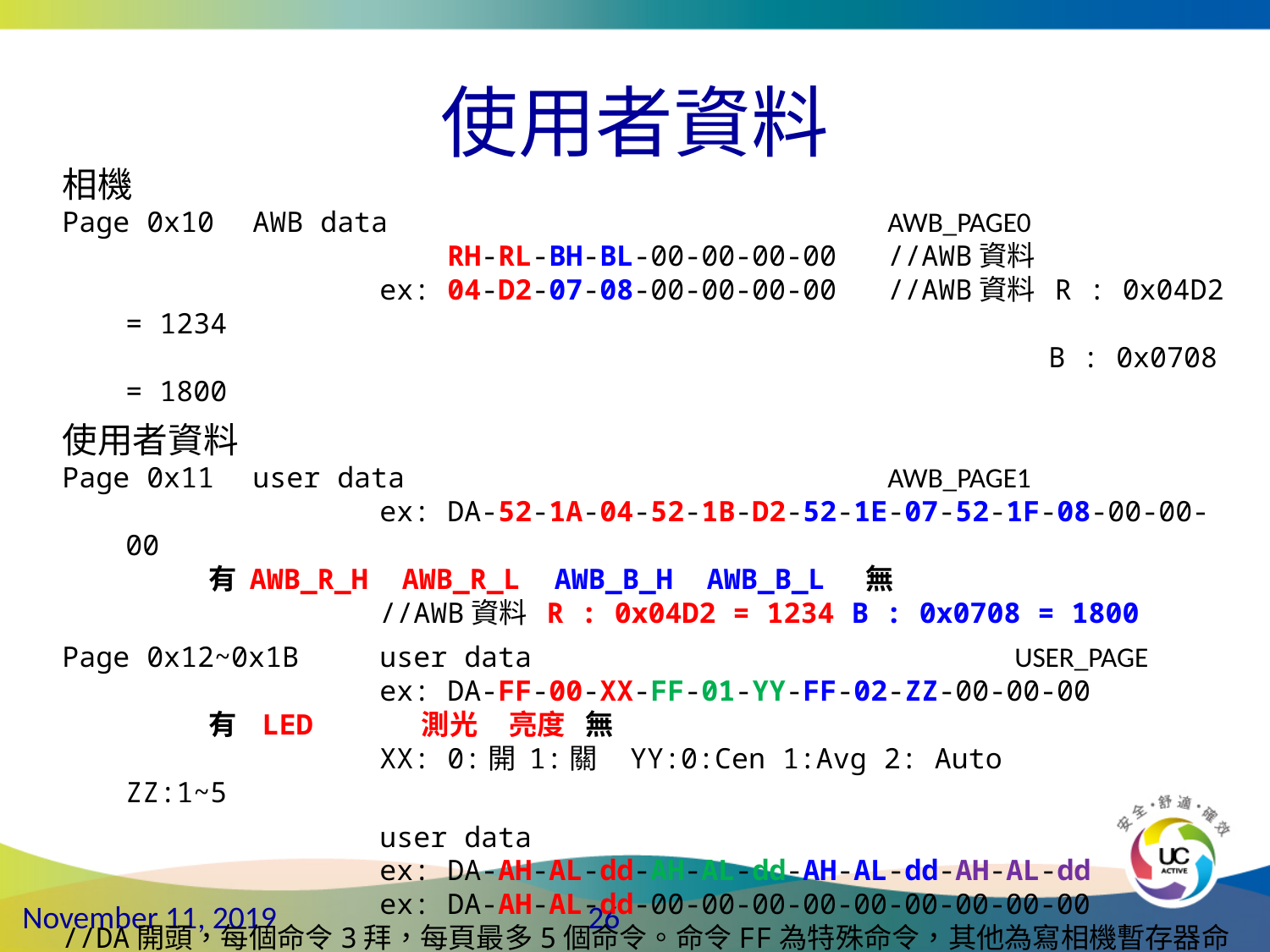

# 使用者資料
相機
Page 0x10	AWB data				AWB_PAGE0
			    RH-RL-BH-BL-00-00-00-00	//AWB資料
			ex: 04-D2-07-08-00-00-00-00	//AWB資料  R : 0x04D2 = 1234
								  B : 0x0708 = 1800

使用者資料
Page 0x11	user data				AWB_PAGE1
			ex: DA-52-1A-04-52-1B-D2-52-1E-07-52-1F-08-00-00-00
                      有 AWB_R_H  AWB_R_L  AWB_B_H  AWB_B_L  無
              	//AWB資料  R : 0x04D2 = 1234 B : 0x0708 = 1800

Page 0x12~0x1B	user data				USER_PAGE
			ex: DA-FF-00-XX-FF-01-YY-FF-02-ZZ-00-00-00
                      有   LED      測光     亮度   無
			XX: 0:開 1:關    YY:0:Cen 1:Avg 2: Auto  	ZZ:1~5

			user data
			ex: DA-AH-AL-dd-AH-AL-dd-AH-AL-dd-AH-AL-dd
			ex: DA-AH-AL-dd-00-00-00-00-00-00-00-00-00
//DA開頭，每個命令3拜，每頁最多5個命令。命令FF為特殊命令，其他為寫相機暫存器命令。